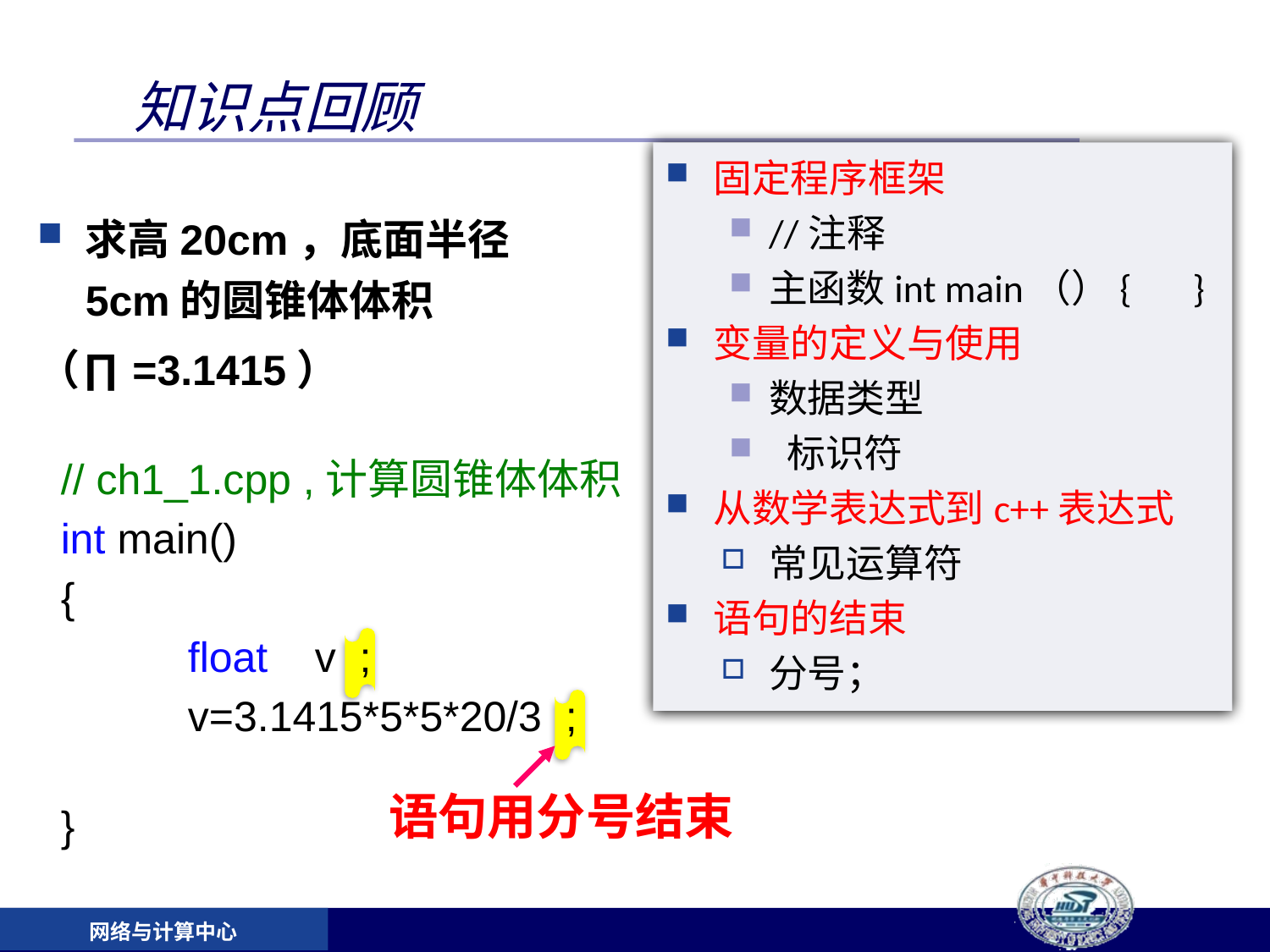

# 知识点回顾
固定程序框架
//注释
主函数int main（）{       }
变量的定义与使用
数据类型
 标识符
从数学表达式到c++表达式
常见运算符
语句的结束
分号；

求高20cm，底面半径5cm的圆锥体体积
（∏=3.1415）
// ch1_1.cpp ,计算圆锥体体积
int main()
{
	float	v  ;
	v=3.1415*5*5*20/3  ;
}

语句用分号结束
网络与计算中心